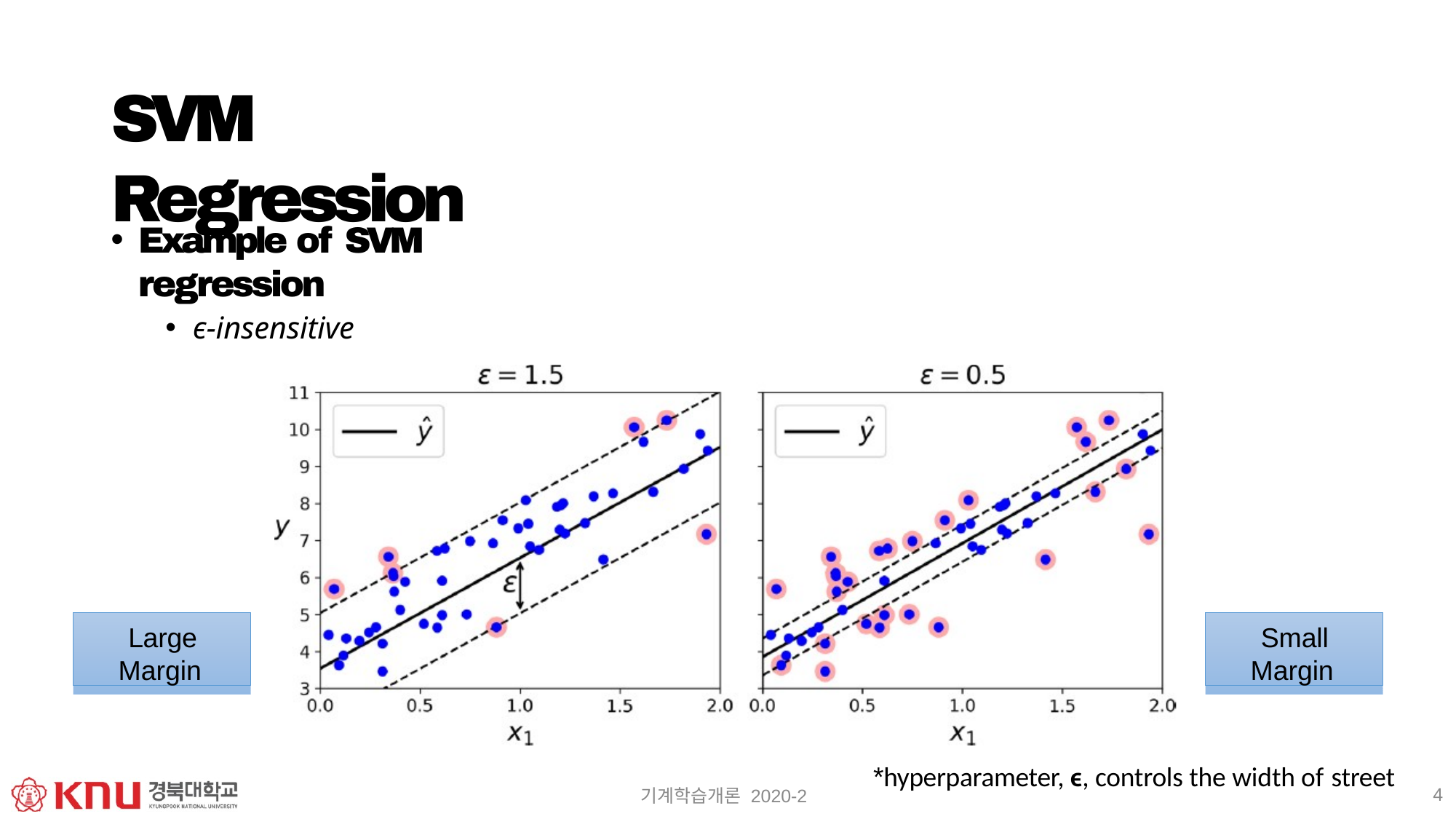

# SVM Regression
Example of SVM regression
ϵ-insensitive

Large  Margin

Small  Margin
*hyperparameter, ϵ, controls the width of street
4
기계학습개론 2020-2